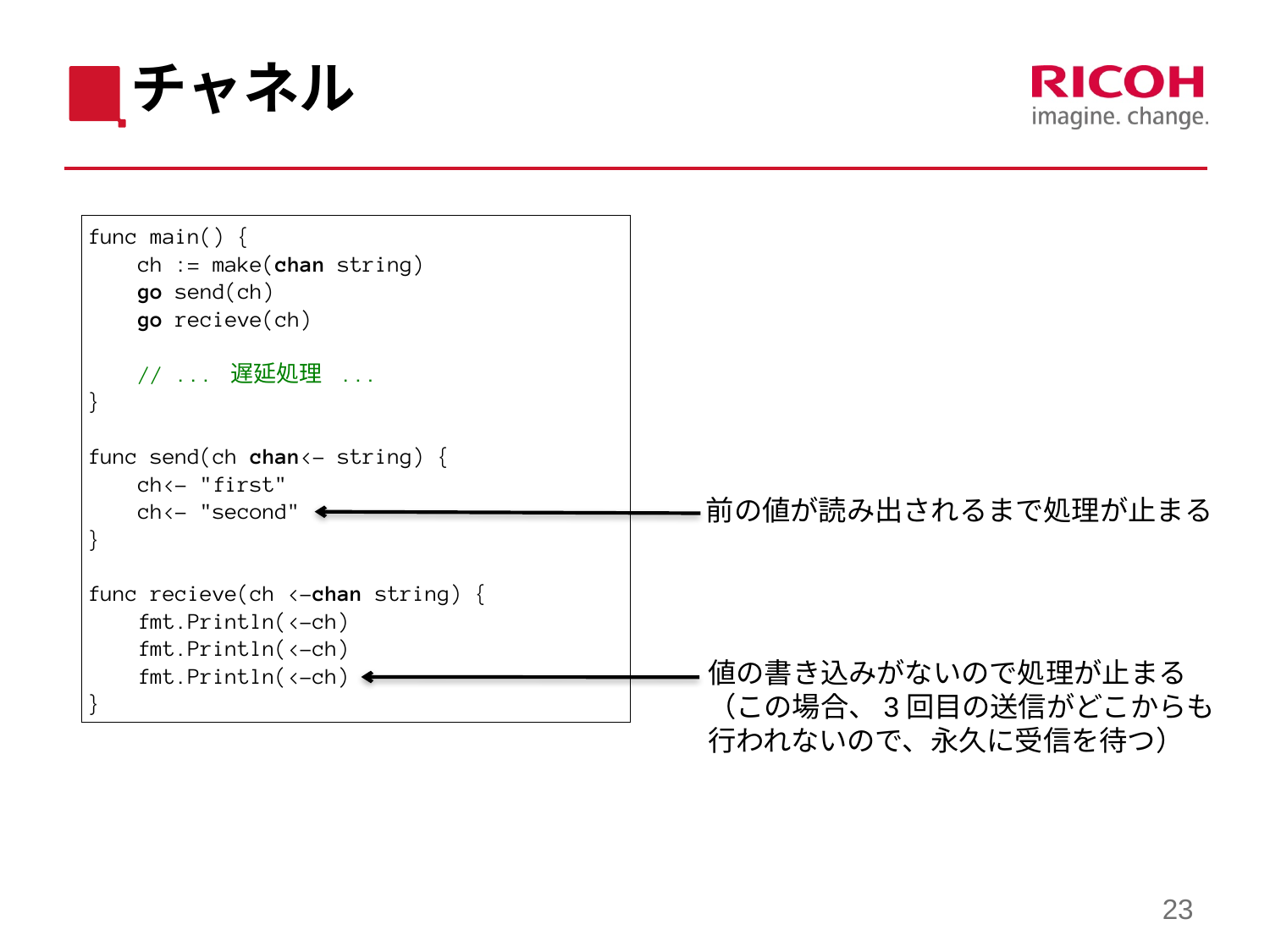

# チャネル
func main() {
    ch := make(chan string)
    go send(ch)
    go recieve(ch)

    // ... 遅延処理 ...
}

func send(ch chan<- string) {
    ch<- "first"
    ch<- "second"
}

func recieve(ch <-chan string) {
    fmt.Println(<-ch)
    fmt.Println(<-ch)
    fmt.Println(<-ch)
}
前の値が読み出されるまで処理が止まる
値の書き込みがないので処理が止まる
（この場合、3回目の送信がどこからも
行われないので、永久に受信を待つ）
23